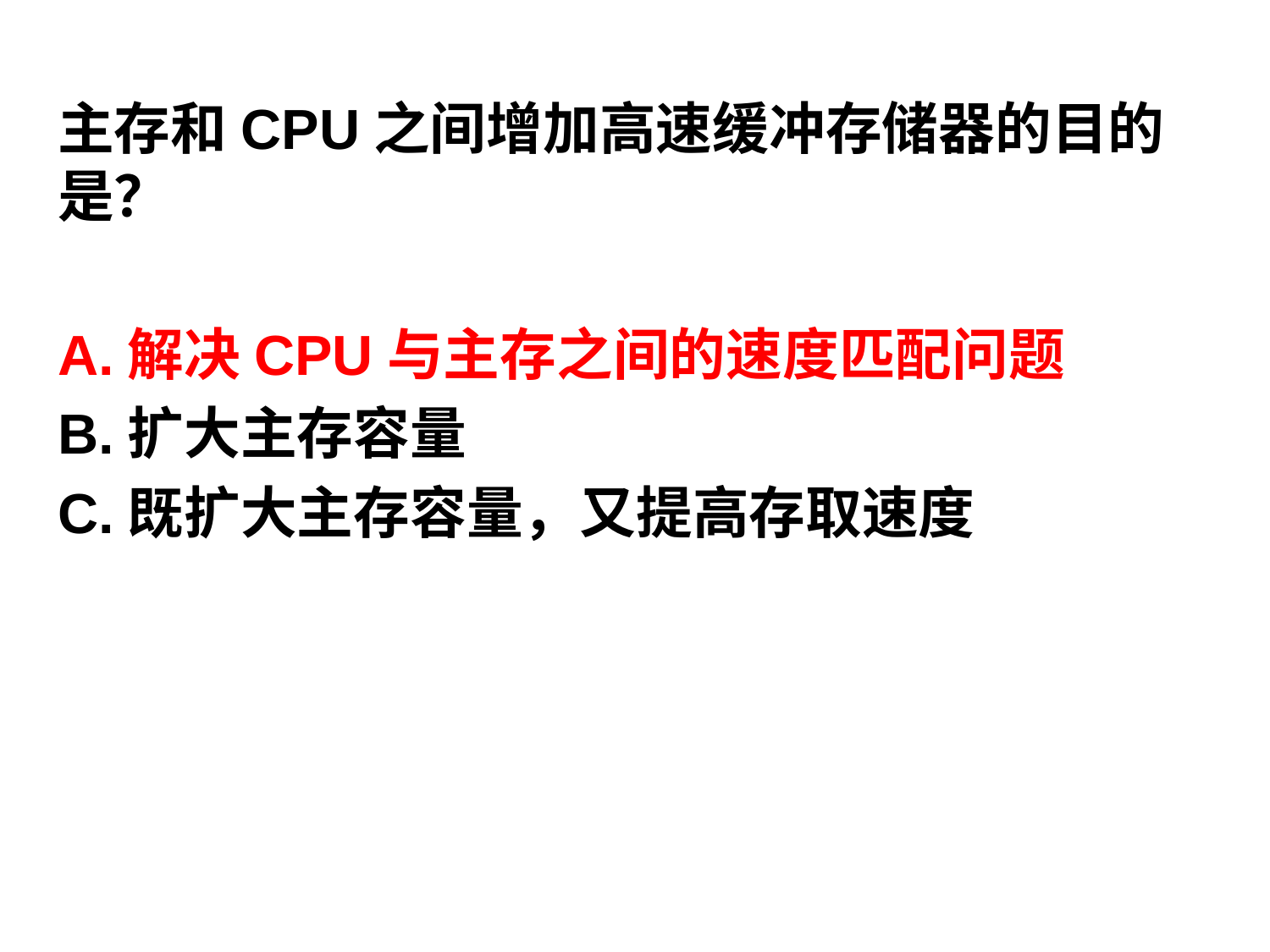

主存和CPU之间增加高速缓冲存储器的目的是？

A.解决CPU与主存之间的速度匹配问题
B.扩大主存容量
C.既扩大主存容量，又提高存取速度